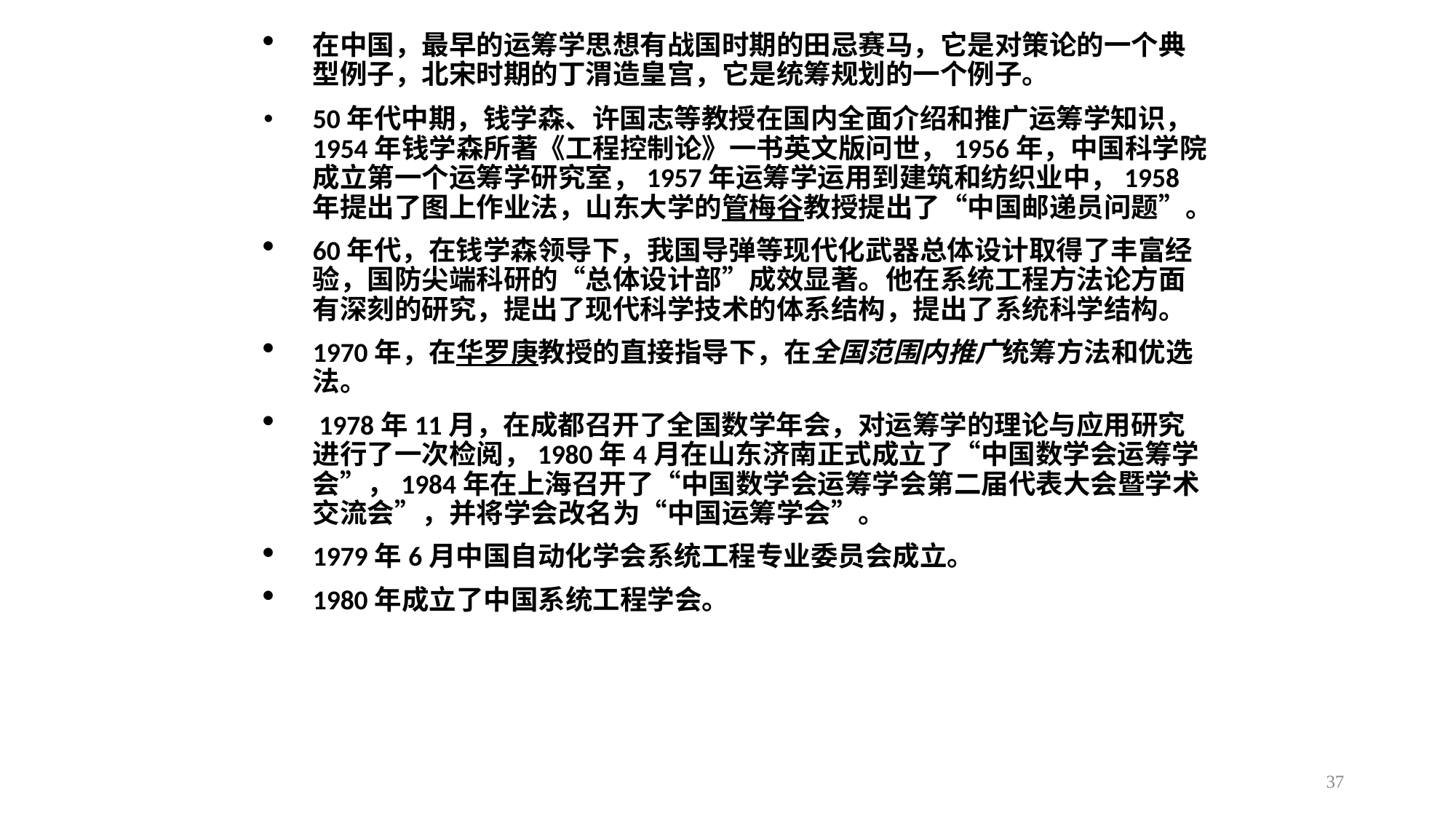

在中国，最早的运筹学思想有战国时期的田忌赛马，它是对策论的一个典型例子，北宋时期的丁渭造皇宫，它是统筹规划的一个例子。
50年代中期，钱学森、许国志等教授在国内全面介绍和推广运筹学知识，1954年钱学森所著《工程控制论》一书英文版问世，1956年，中国科学院成立第一个运筹学研究室，1957年运筹学运用到建筑和纺织业中，1958年提出了图上作业法，山东大学的管梅谷教授提出了“中国邮递员问题”。
60年代，在钱学森领导下，我国导弹等现代化武器总体设计取得了丰富经验，国防尖端科研的“总体设计部”成效显著。他在系统工程方法论方面有深刻的研究，提出了现代科学技术的体系结构，提出了系统科学结构。
1970年，在华罗庚教授的直接指导下，在全国范围内推广统筹方法和优选法。
 1978年11月，在成都召开了全国数学年会，对运筹学的理论与应用研究进行了一次检阅，1980年4月在山东济南正式成立了“中国数学会运筹学会”，1984年在上海召开了“中国数学会运筹学会第二届代表大会暨学术交流会”，并将学会改名为“中国运筹学会”。
1979年6月中国自动化学会系统工程专业委员会成立。
1980年成立了中国系统工程学会。

37